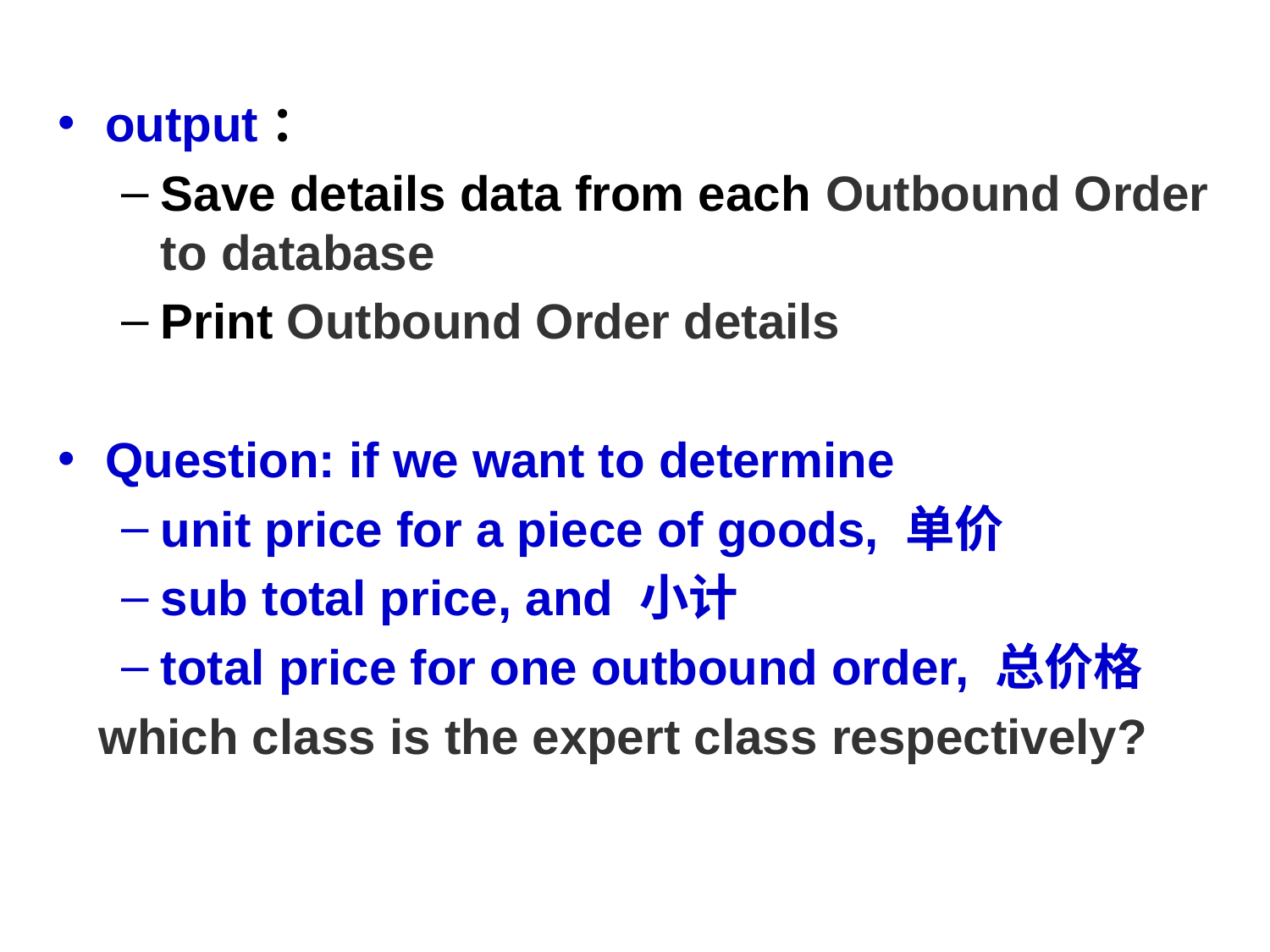

output：
Save details data from each Outbound Order to database
Print Outbound Order details

Question: if we want to determine
unit price for a piece of goods, 单价
sub total price, and 小计
total price for one outbound order, 总价格
   which class is the expert class respectively?